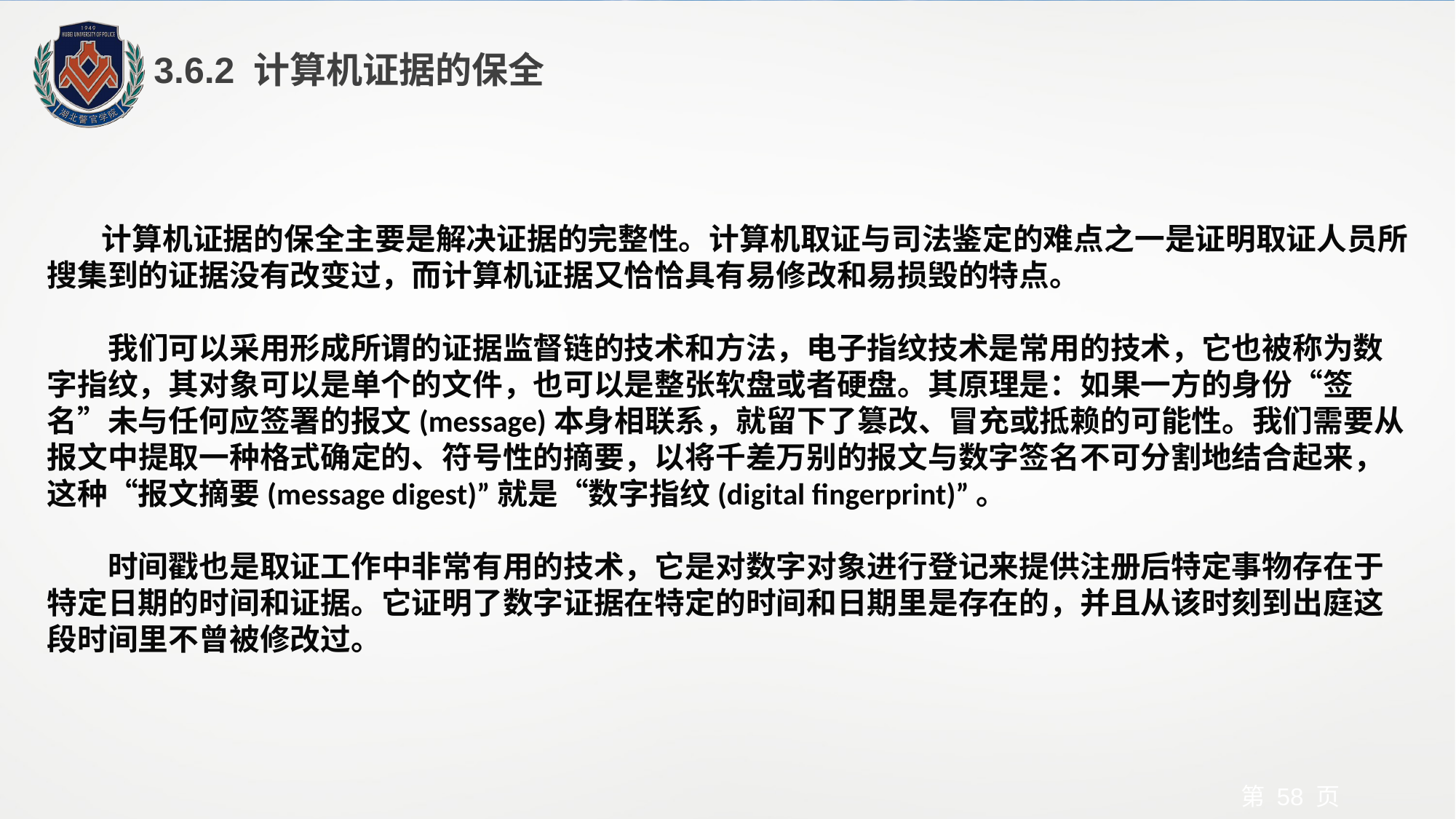

3.6.2 计算机证据的保全
　　计算机证据的保全主要是解决证据的完整性。计算机取证与司法鉴定的难点之一是证明取证人员所搜集到的证据没有改变过，而计算机证据又恰恰具有易修改和易损毁的特点。

　　我们可以采用形成所谓的证据监督链的技术和方法，电子指纹技术是常用的技术，它也被称为数字指纹，其对象可以是单个的文件，也可以是整张软盘或者硬盘。其原理是：如果一方的身份“签名”未与任何应签署的报文(message)本身相联系，就留下了篡改、冒充或抵赖的可能性。我们需要从报文中提取一种格式确定的、符号性的摘要，以将千差万别的报文与数字签名不可分割地结合起来，这种“报文摘要(message digest)”就是“数字指纹(digital fingerprint)”。

　　时间戳也是取证工作中非常有用的技术，它是对数字对象进行登记来提供注册后特定事物存在于特定日期的时间和证据。它证明了数字证据在特定的时间和日期里是存在的，并且从该时刻到出庭这段时间里不曾被修改过。